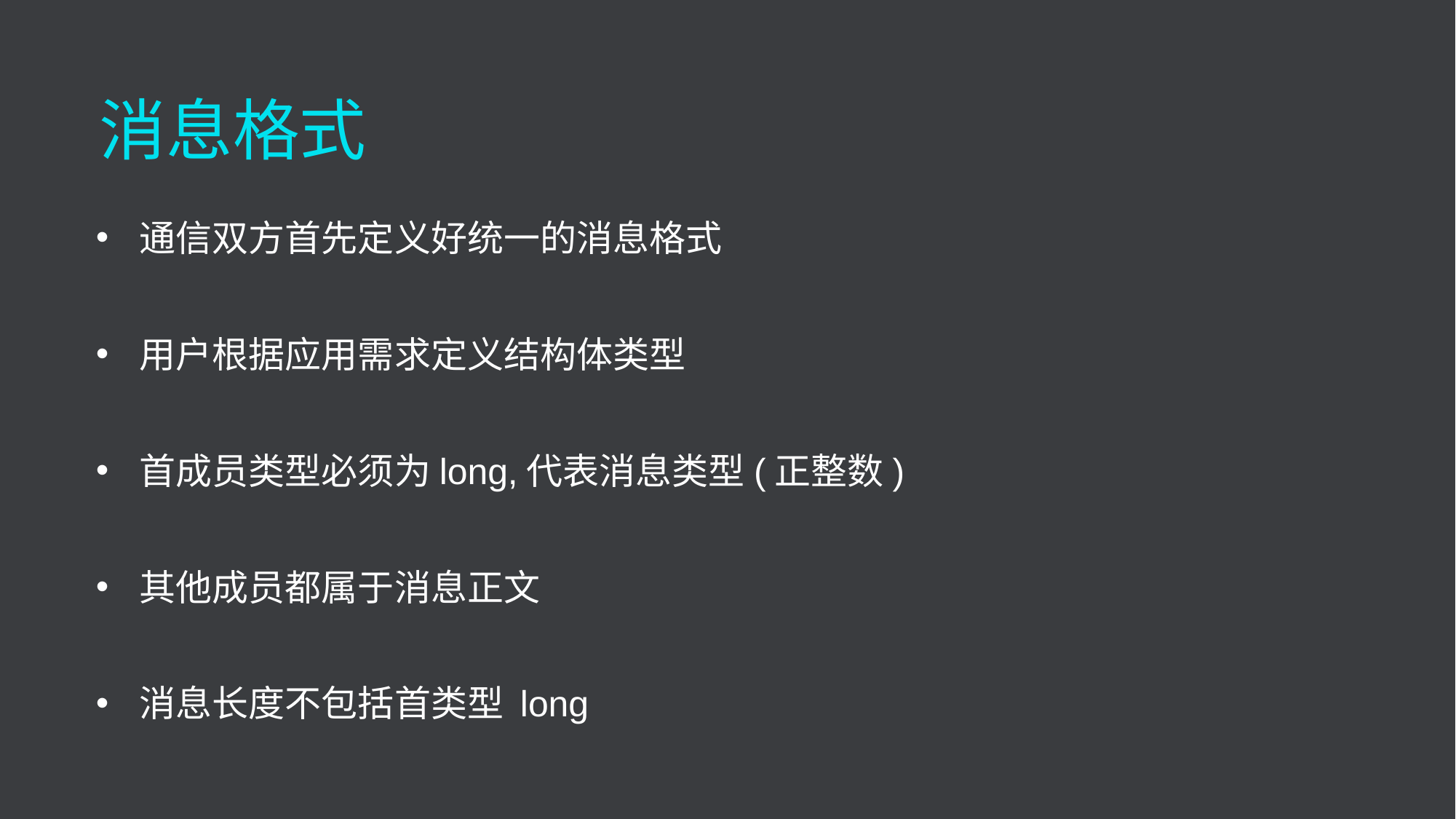

消息格式
通信双方首先定义好统一的消息格式

用户根据应用需求定义结构体类型

首成员类型必须为long,代表消息类型(正整数)

其他成员都属于消息正文

消息长度不包括首类型 long